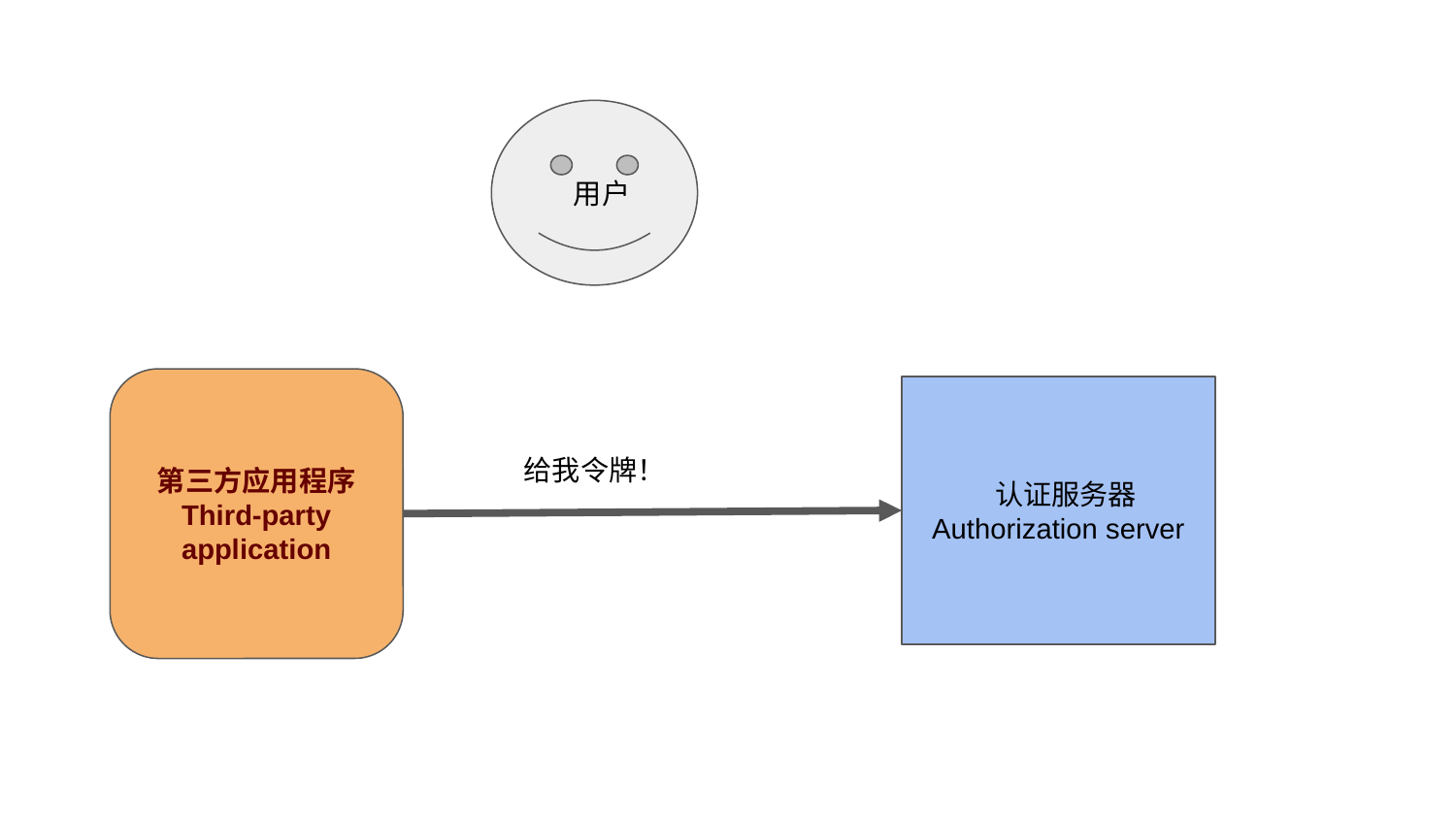

用户
第三方应用程序
Third-party application
 认证服务器
Authorization server
给我令牌！